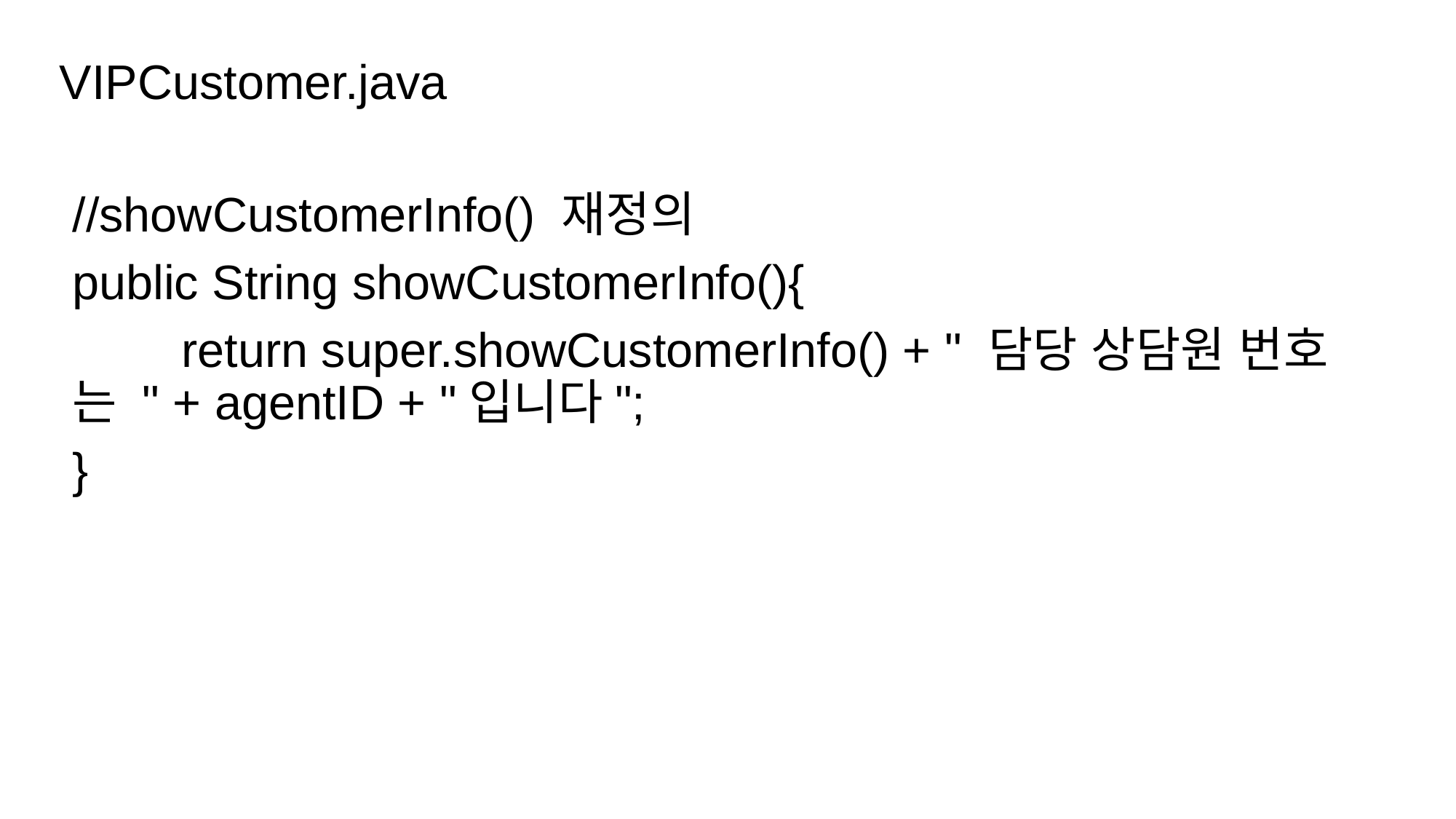

# VIPCustomer.java
//showCustomerInfo() 재정의
public String showCustomerInfo(){
	return super.showCustomerInfo() + " 담당 상담원 번호는 " + agentID + "입니다";
}